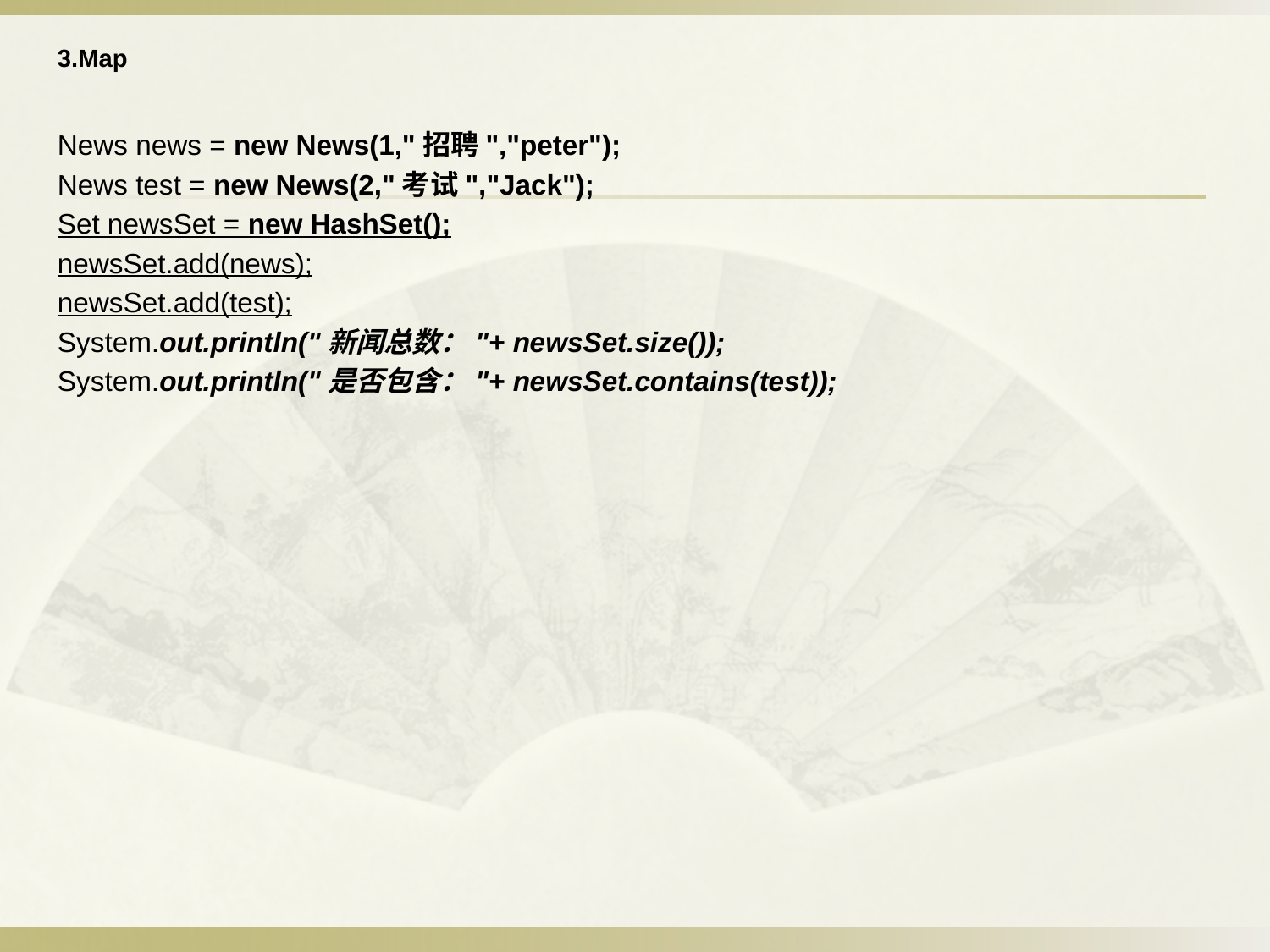

3.Map

News news = new News(1,"招聘","peter");
News test = new News(2,"考试","Jack");
Set newsSet = new HashSet();
newsSet.add(news);
newsSet.add(test);
System.out.println("新闻总数："+ newsSet.size());
System.out.println("是否包含："+ newsSet.contains(test));